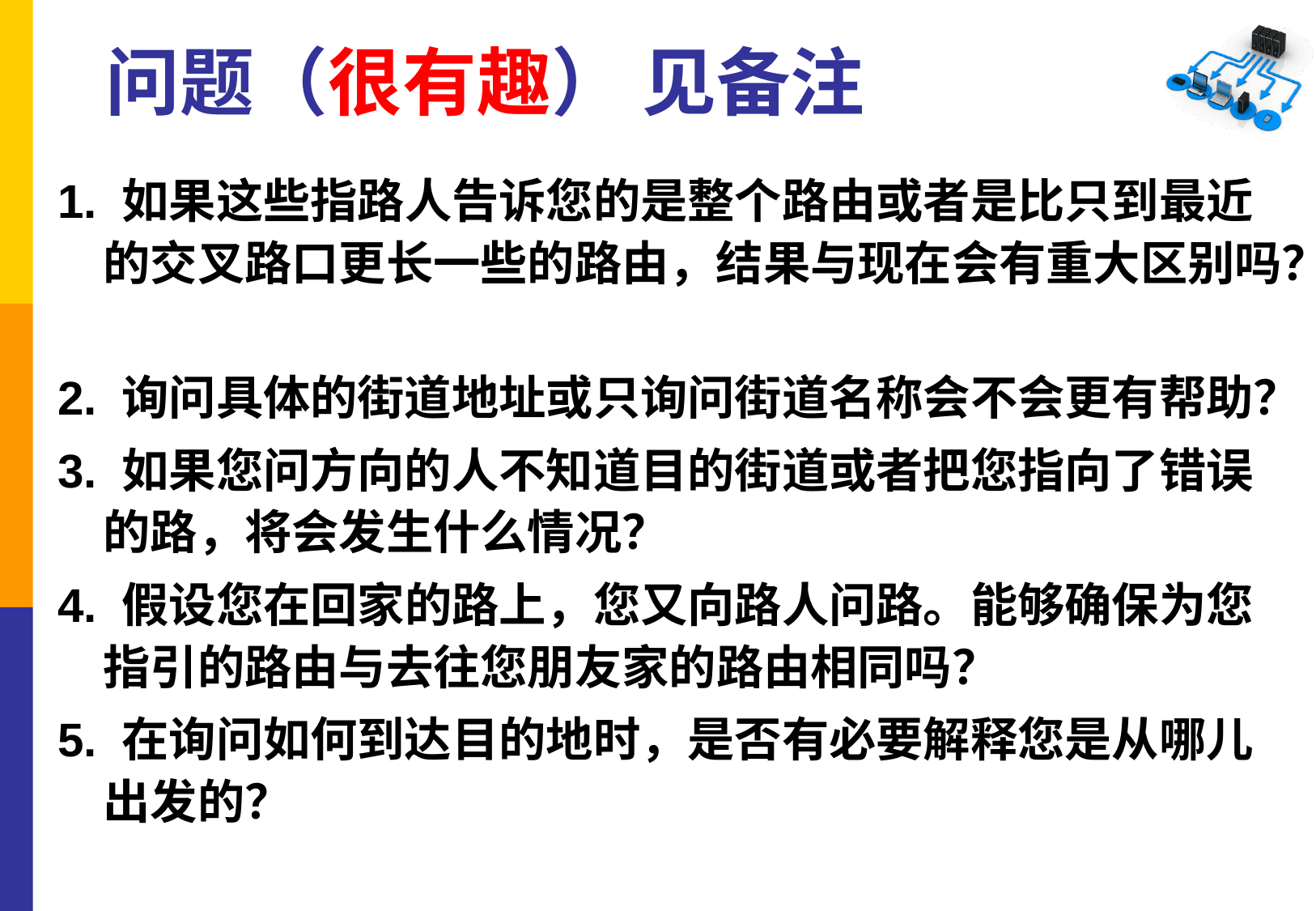

问题（很有趣） 见备注
1. 如果这些指路人告诉您的是整个路由或者是比只到最近的交叉路口更长一些的路由，结果与现在会有重大区别吗？
2. 询问具体的街道地址或只询问街道名称会不会更有帮助？
3. 如果您问方向的人不知道目的街道或者把您指向了错误的路，将会发生什么情况？
4. 假设您在回家的路上，您又向路人问路。能够确保为您指引的路由与去往您朋友家的路由相同吗？
5. 在询问如何到达目的地时，是否有必要解释您是从哪儿出发的？